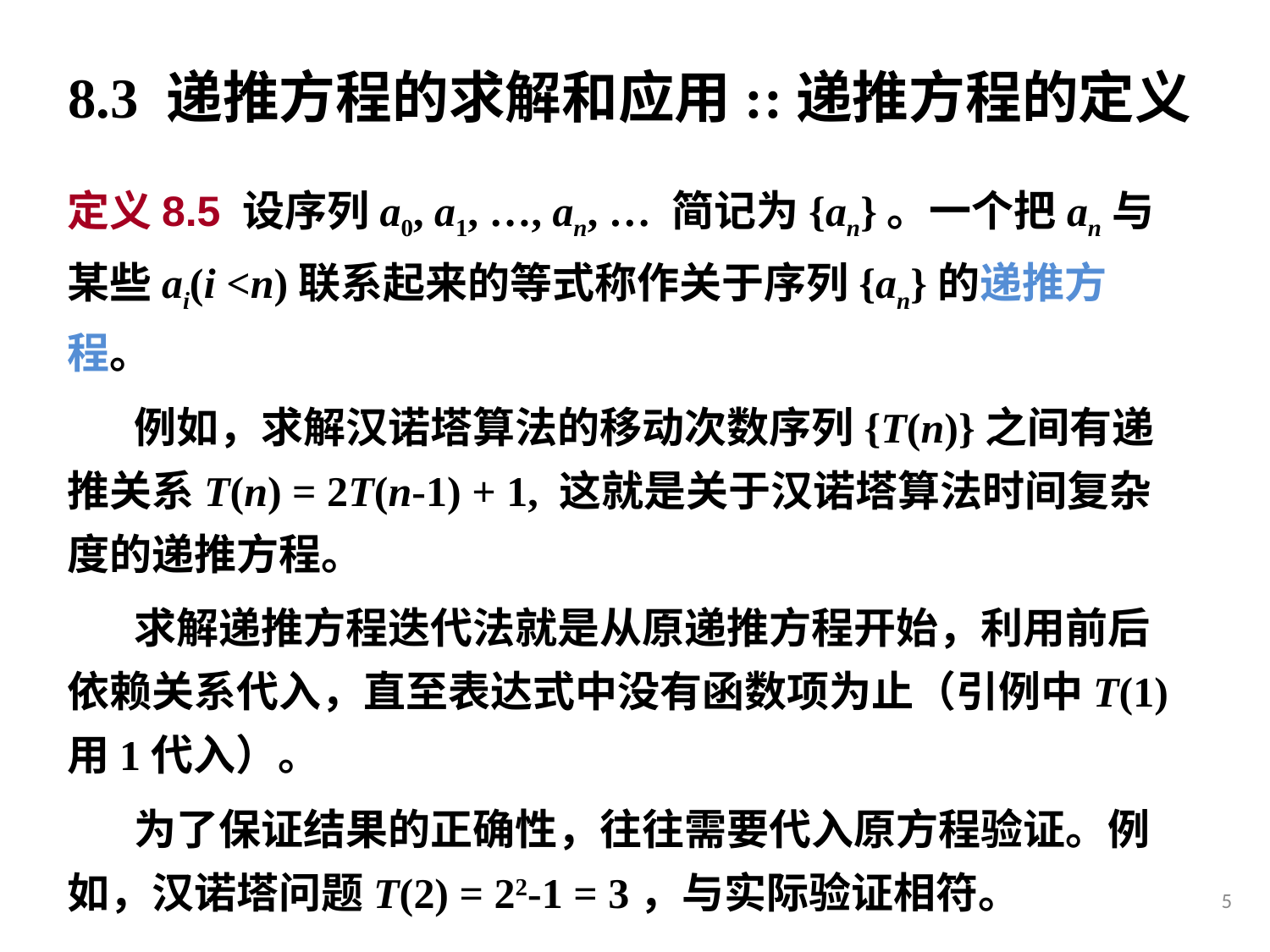

8.3 递推方程的求解和应用::递推方程的定义
定义8.5 设序列a0, a1, …, an, … 简记为{an}。一个把an与某些ai(i <n)联系起来的等式称作关于序列{an}的递推方程。
      例如，求解汉诺塔算法的移动次数序列{T(n)}之间有递推关系T(n) = 2T(n-1) + 1, 这就是关于汉诺塔算法时间复杂度的递推方程。
      求解递推方程迭代法就是从原递推方程开始，利用前后依赖关系代入，直至表达式中没有函数项为止（引例中T(1) 用1代入）。
      为了保证结果的正确性，往往需要代入原方程验证。例如，汉诺塔问题T(2) = 22-1 = 3，与实际验证相符。
5